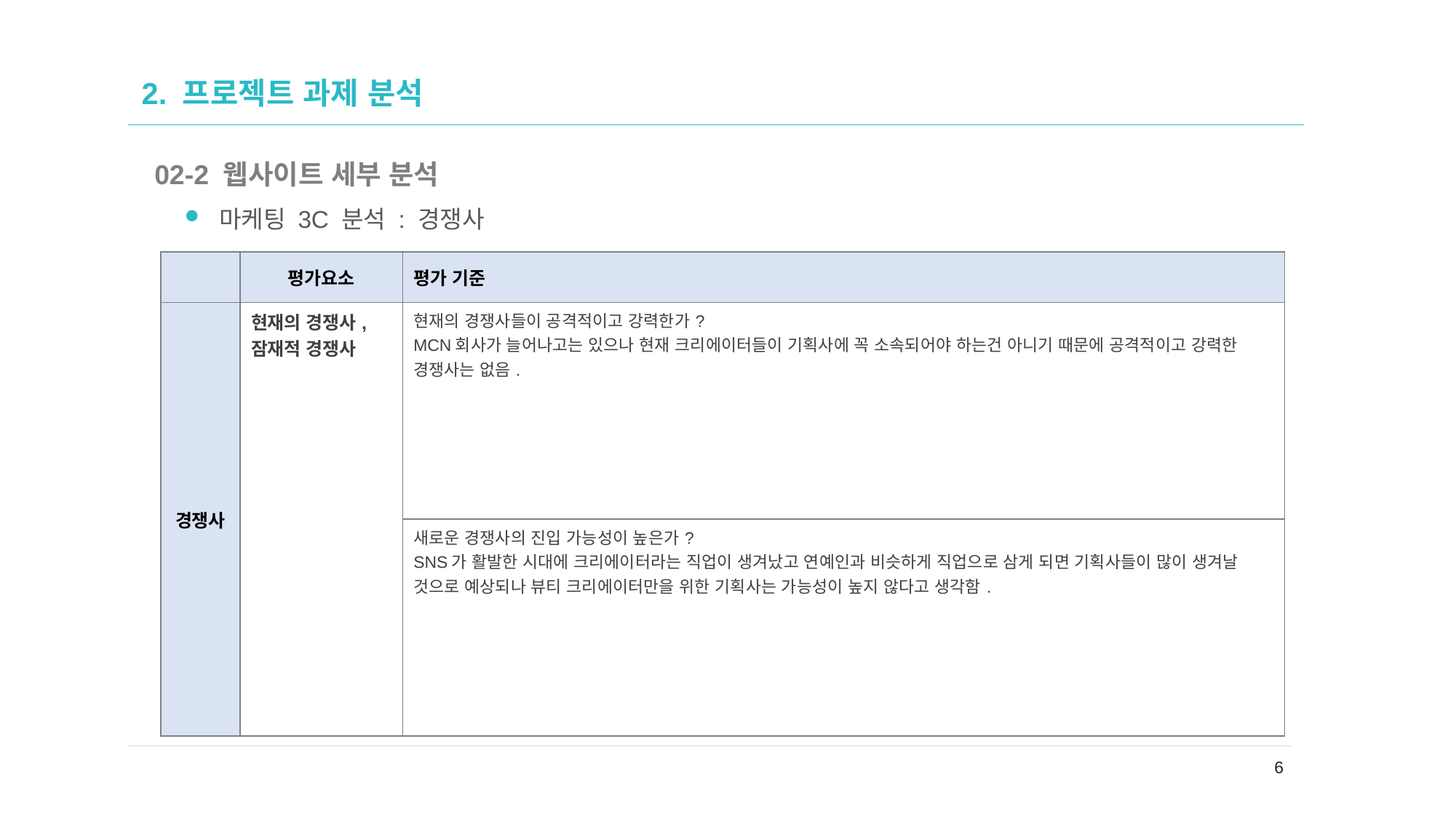

02
# 2. 프로젝트 과제 분석
02-2 웹사이트 세부 분석
마케팅 3C 분석 : 경쟁사

|  | 평가요소 | 평가 기준 |
| --- | --- | --- |
| 경쟁사 | 현재의 경쟁사, 잠재적 경쟁사 | 현재의 경쟁사들이 공격적이고 강력한가? MCN회사가 늘어나고는 있으나 현재 크리에이터들이 기획사에 꼭 소속되어야 하는건 아니기 때문에 공격적이고 강력한 경쟁사는 없음. |
|  |  | 새로운 경쟁사의 진입 가능성이 높은가? SNS가 활발한 시대에 크리에이터라는 직업이 생겨났고 연예인과 비슷하게 직업으로 삼게 되면 기획사들이 많이 생겨날 것으로 예상되나 뷰티 크리에이터만을 위한 기획사는 가능성이 높지 않다고 생각함. |
6